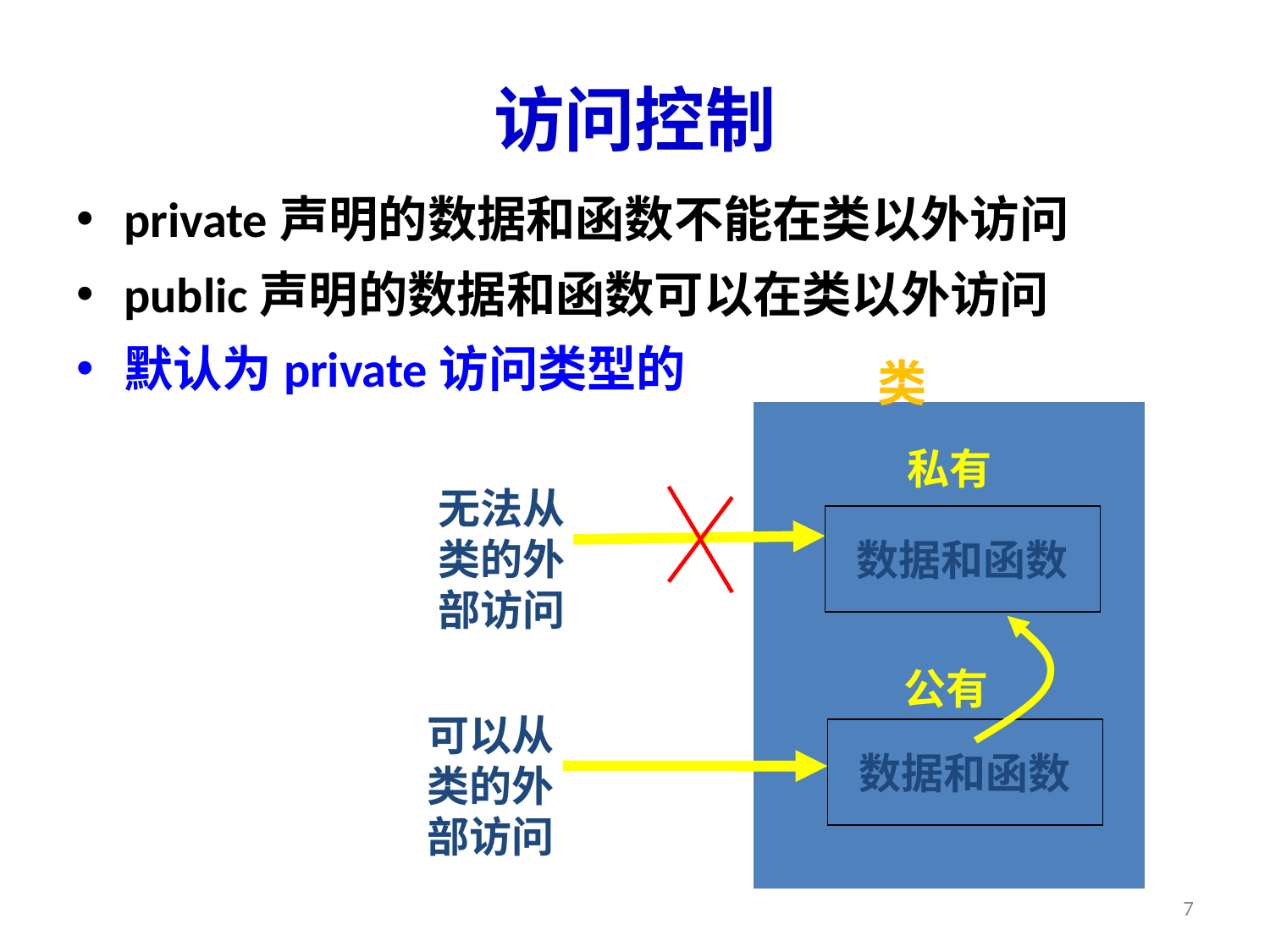

# 访问控制
private声明的数据和函数不能在类以外访问
public声明的数据和函数可以在类以外访问
默认为private访问类型的

类

私有
无法从类的外部访问

数据和函数

公有
可以从类的外部访问
数据和函数

7